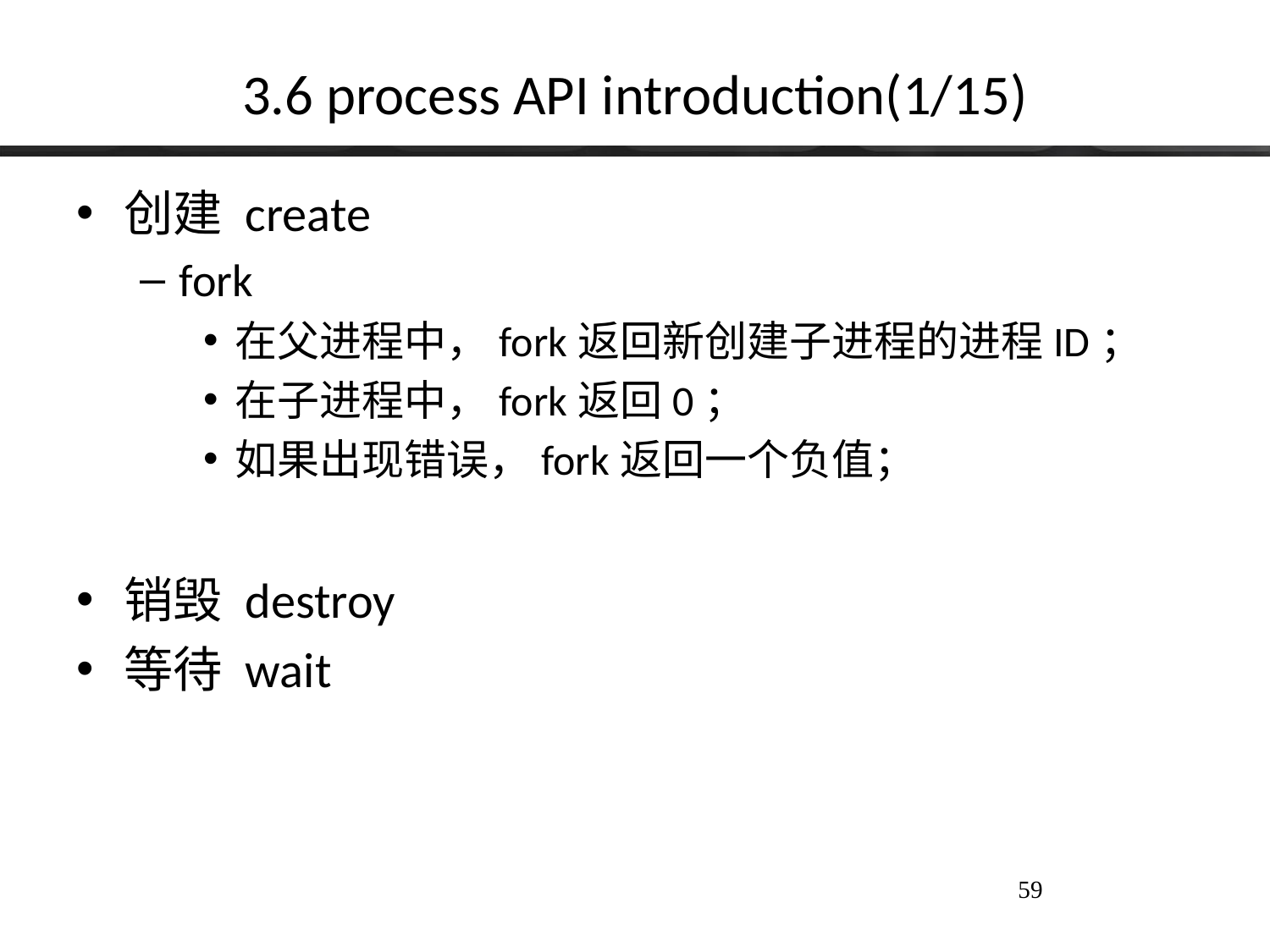

# 3.6 process API introduction(1/15)
创建 create
fork
在父进程中，fork返回新创建子进程的进程ID；
在子进程中，fork返回0；
如果出现错误，fork返回一个负值；

销毁 destroy
等待 wait

59